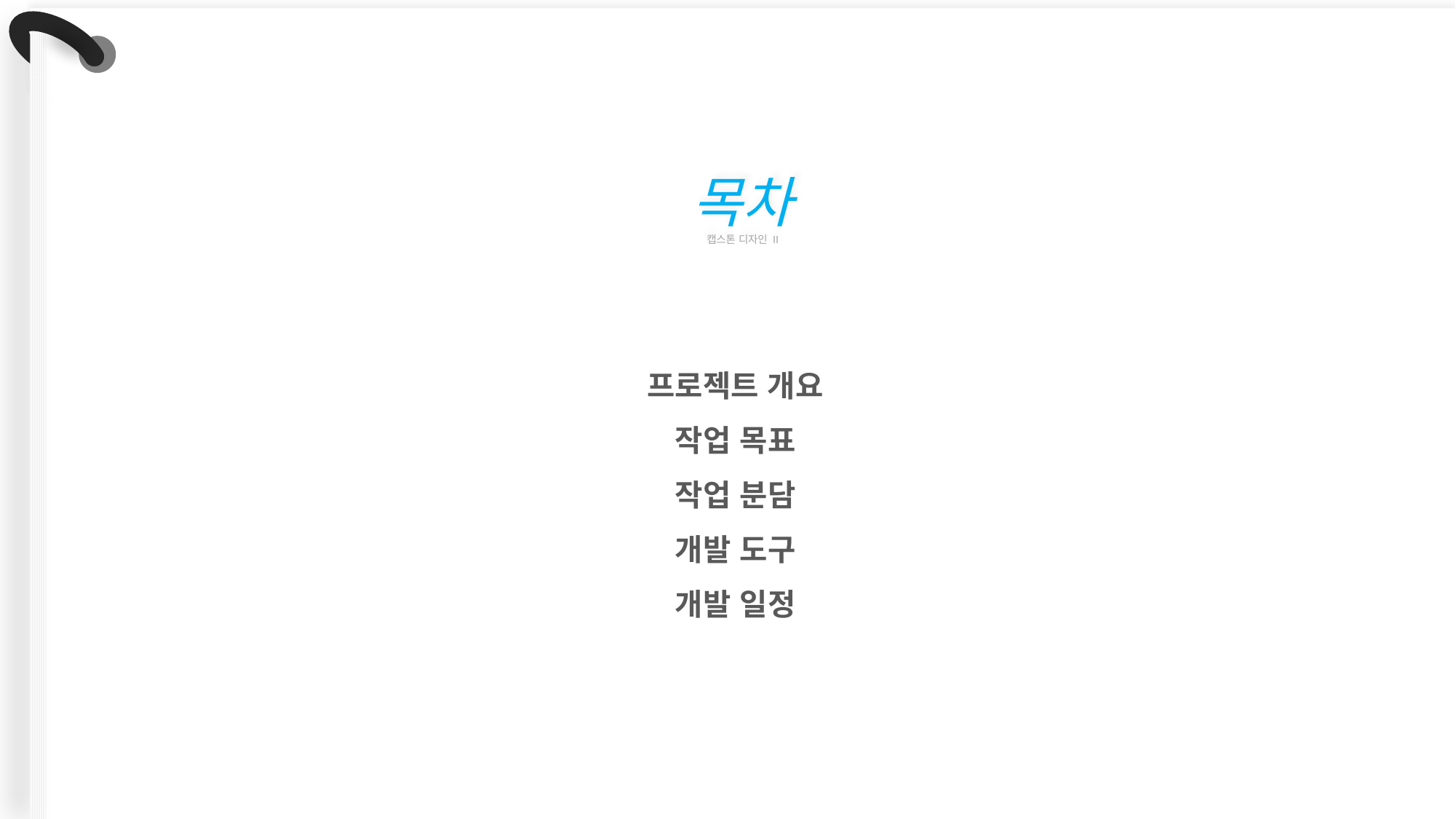

목차
캡스톤 디자인 II

프로젝트 개요
작업 목표
작업 분담
개발 도구
개발 일정

CONTENTS

CONTENTS
CONTENTS